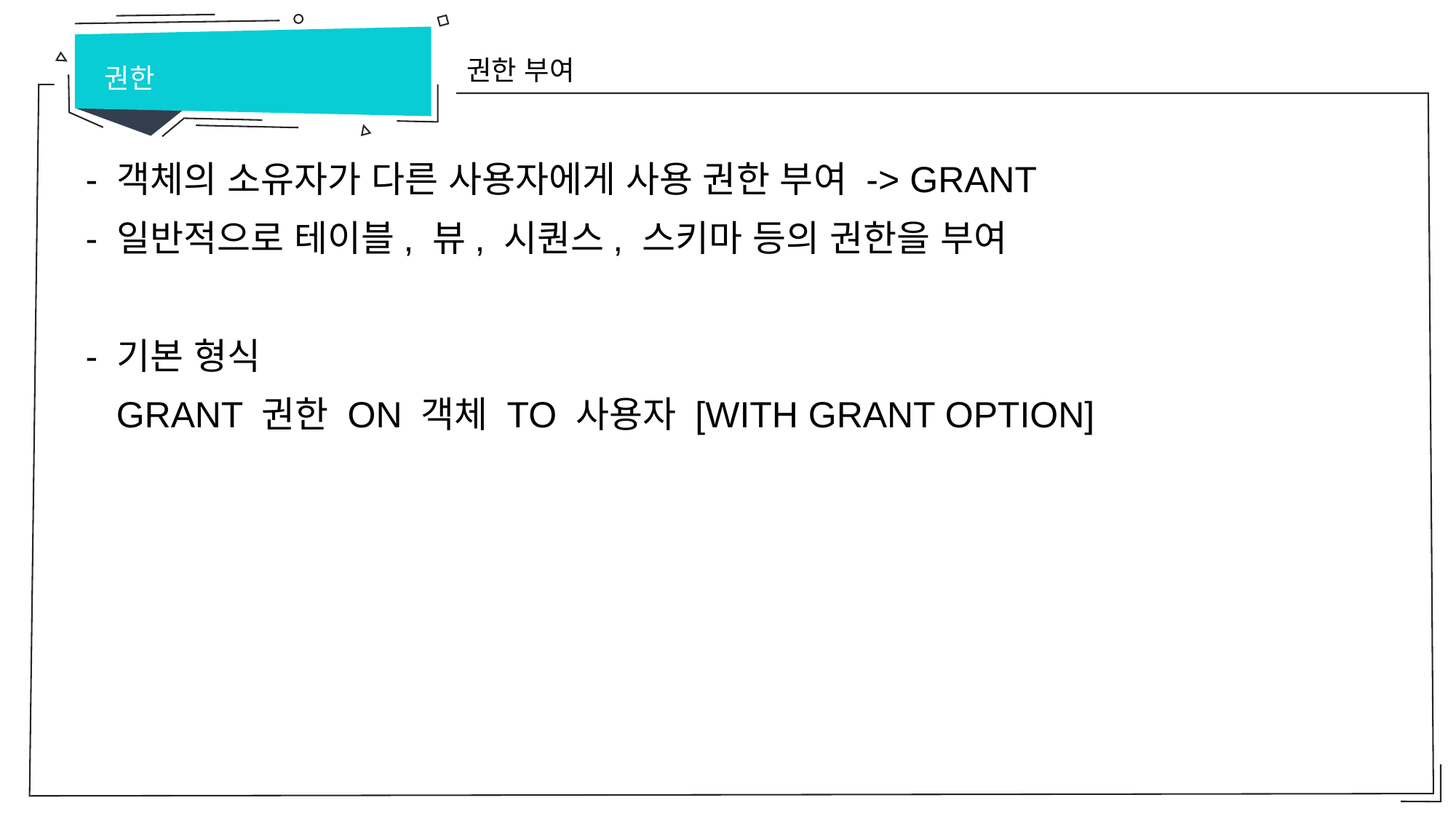

권한
권한 부여
  - 객체의 소유자가 다른 사용자에게 사용 권한 부여 -> GRANT
  - 일반적으로 테이블, 뷰, 시퀀스, 스키마 등의 권한을 부여

  - 기본 형식
     GRANT 권한 ON 객체 TO 사용자 [WITH GRANT OPTION]